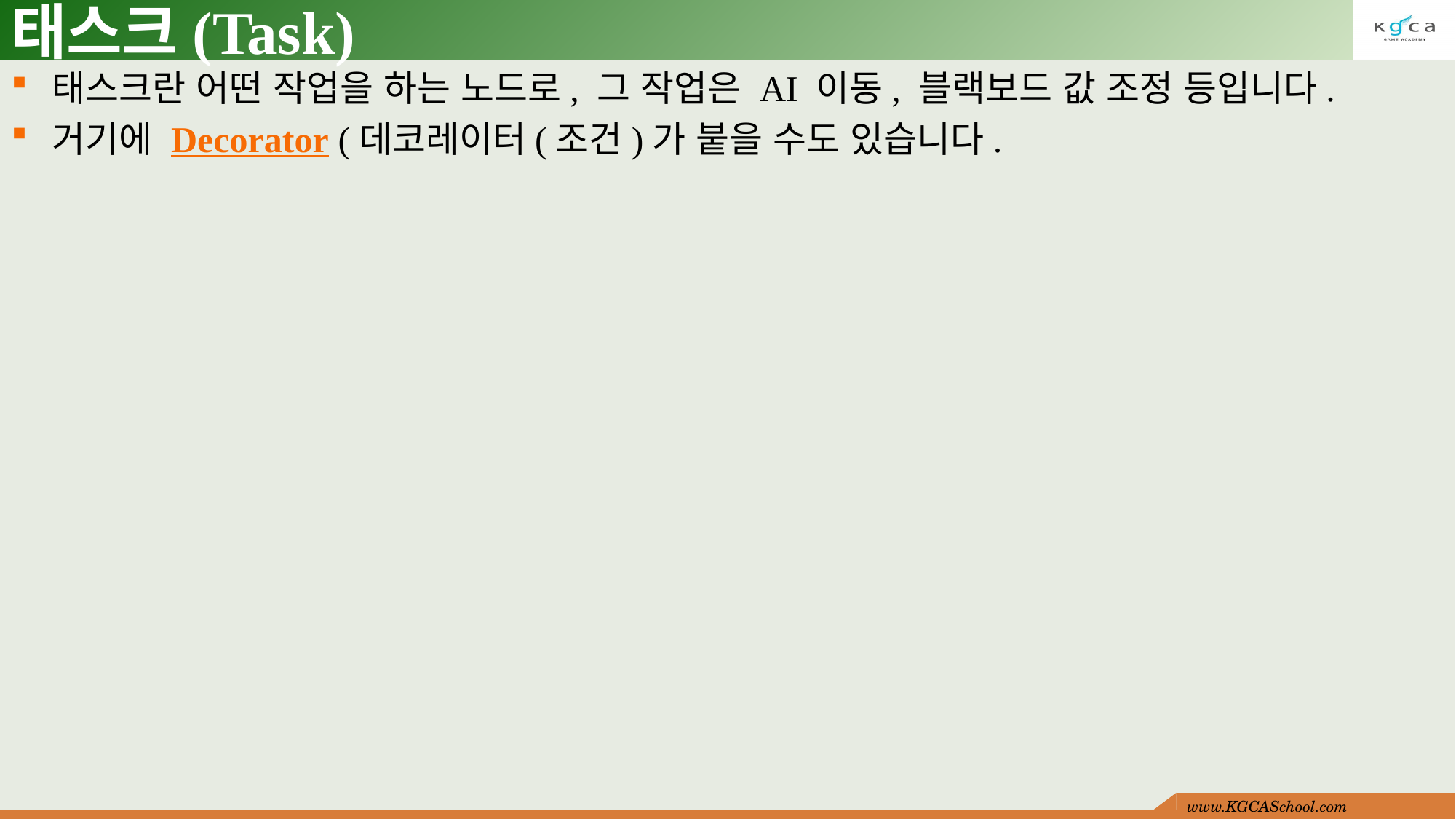

# 태스크(Task)
태스크란 어떤 작업을 하는 노드로, 그 작업은 AI 이동, 블랙보드 값 조정 등입니다.
거기에 Decorator (데코레이터(조건)가 붙을 수도 있습니다.